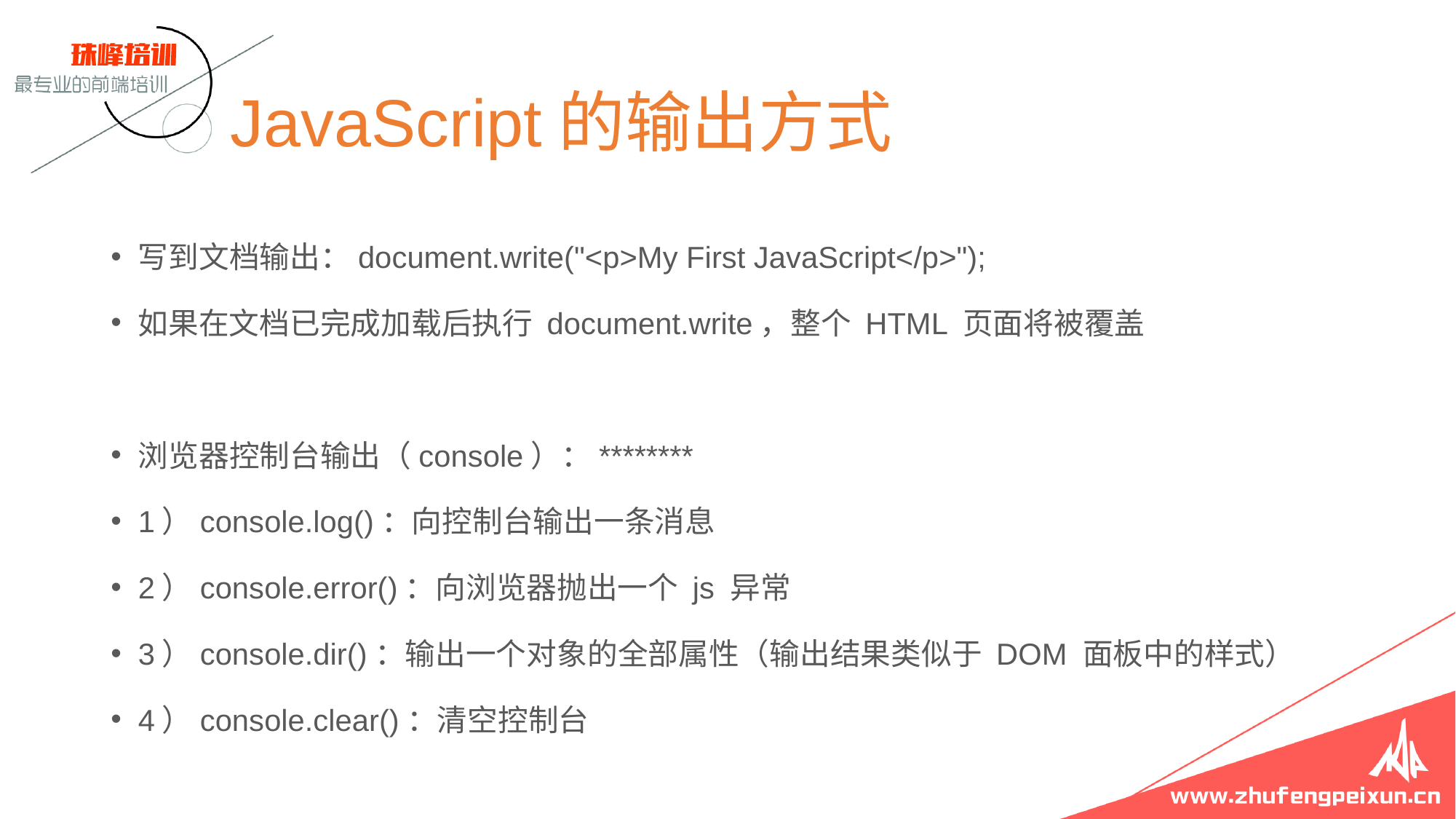

# JavaScript的输出方式
写到文档输出：document.write("<p>My First JavaScript</p>");
如果在文档已完成加载后执行 document.write，整个 HTML 页面将被覆盖

浏览器控制台输出（console）：********
1）console.log()：向控制台输出一条消息
2）console.error()：向浏览器抛出一个 js 异常
3）console.dir()：输出一个对象的全部属性（输出结果类似于 DOM 面板中的样式）
4）console.clear()：清空控制台